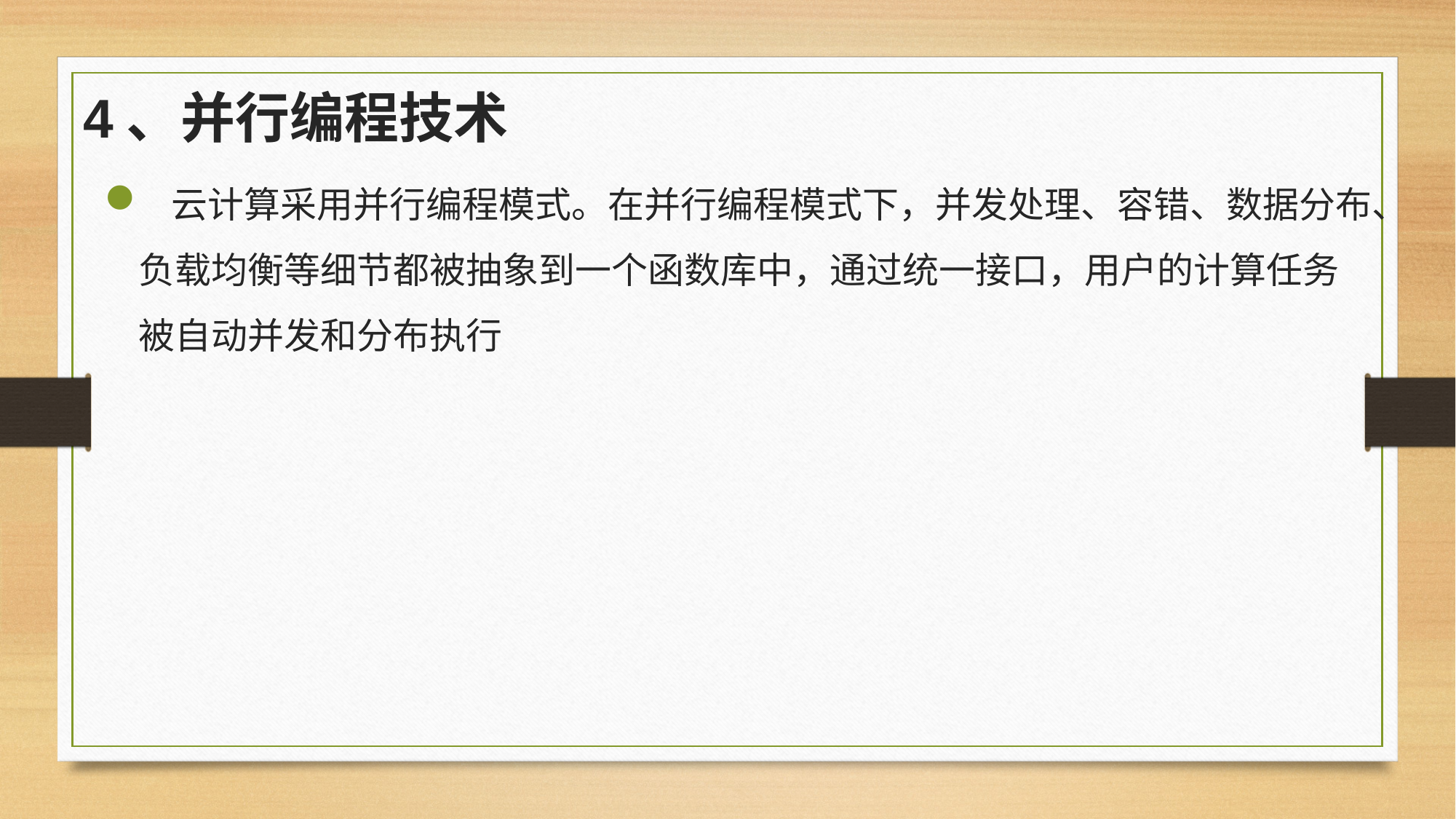

# 4、并行编程技术

  云计算采用并行编程模式。在并行编程模式下，并发处理、容错、数据分布、负载均衡等细节都被抽象到一个函数库中，通过统一接口，用户的计算任务被自动并发和分布执行